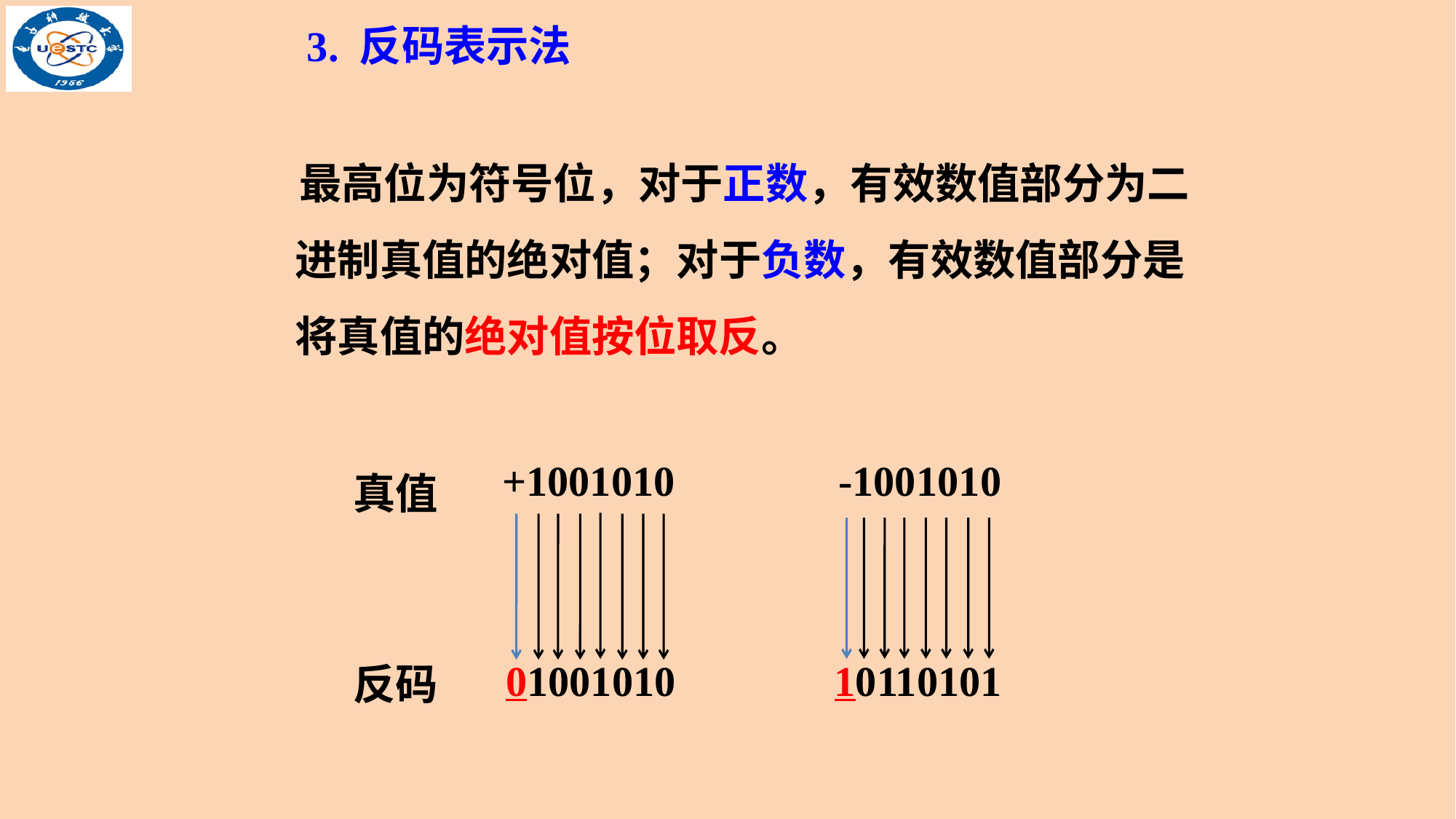

3. 反码表示法
      最高位为符号位，对于正数，有效数值部分为二进制真值的绝对值；对于负数，有效数值部分是将真值的绝对值按位取反。

-1001010
+1001010
真值

反码
01001010
10110101